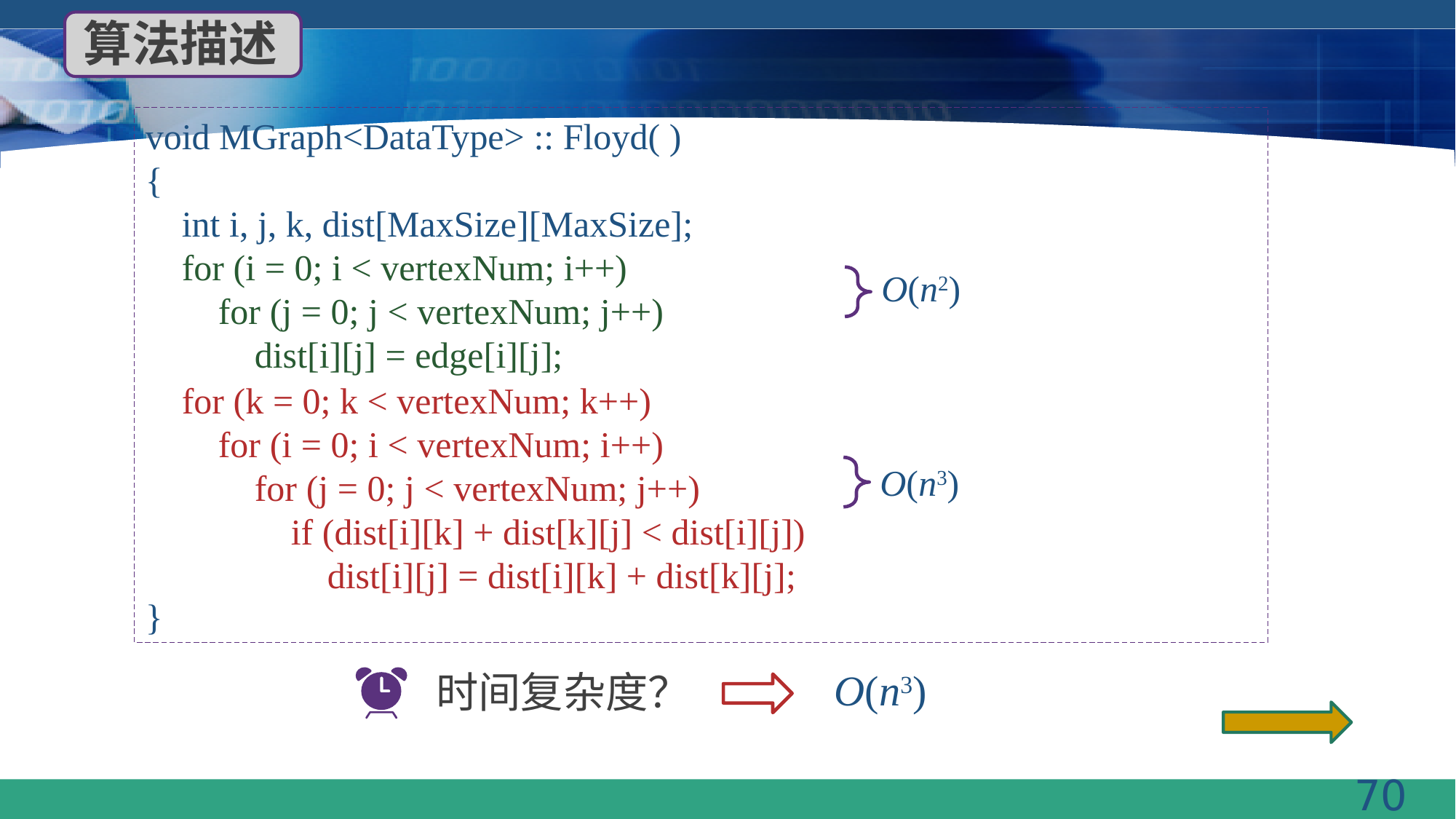

算法描述

void MGraph<DataType> :: Floyd( )
{
    int i, j, k, dist[MaxSize][MaxSize];
    for (i = 0; i < vertexNum; i++)
        for (j = 0; j < vertexNum; j++)
            dist[i][j] = edge[i][j];

}
O(n2)

    for (k = 0; k < vertexNum; k++)
        for (i = 0; i < vertexNum; i++)
            for (j = 0; j < vertexNum; j++)
                if (dist[i][k] + dist[k][j] < dist[i][j])
                    dist[i][j] = dist[i][k] + dist[k][j];
O(n3)

O(n3)

时间复杂度？